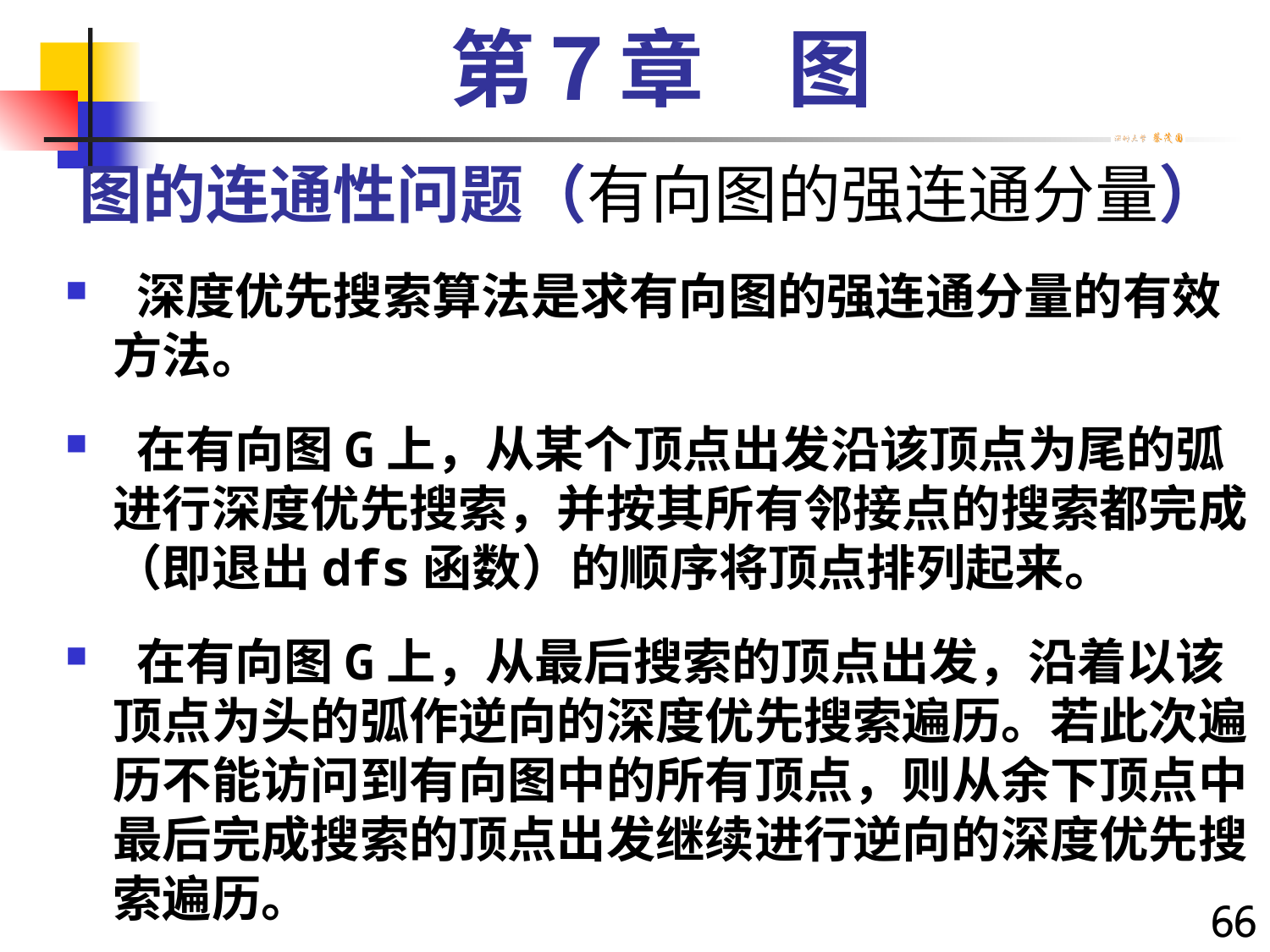

第７章　图
图的连通性问题（有向图的强连通分量）
 深度优先搜索算法是求有向图的强连通分量的有效方法。
 在有向图G上，从某个顶点出发沿该顶点为尾的弧进行深度优先搜索，并按其所有邻接点的搜索都完成（即退出dfs函数）的顺序将顶点排列起来。
 在有向图G上，从最后搜索的顶点出发，沿着以该顶点为头的弧作逆向的深度优先搜索遍历。若此次遍历不能访问到有向图中的所有顶点，则从余下顶点中最后完成搜索的顶点出发继续进行逆向的深度优先搜索遍历。
66